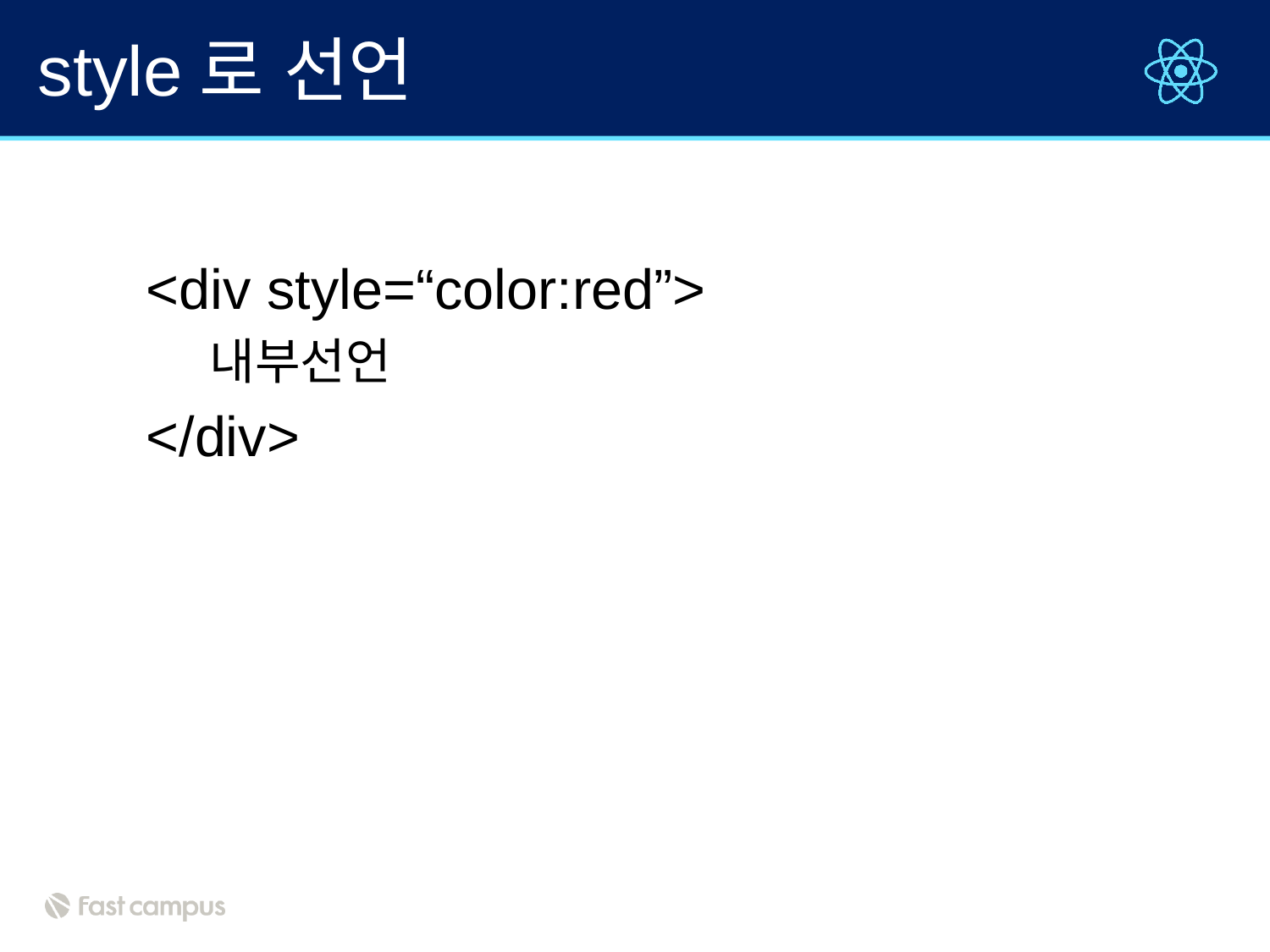

# style로 선언
<div style=“color:red”>
내부선언
</div>